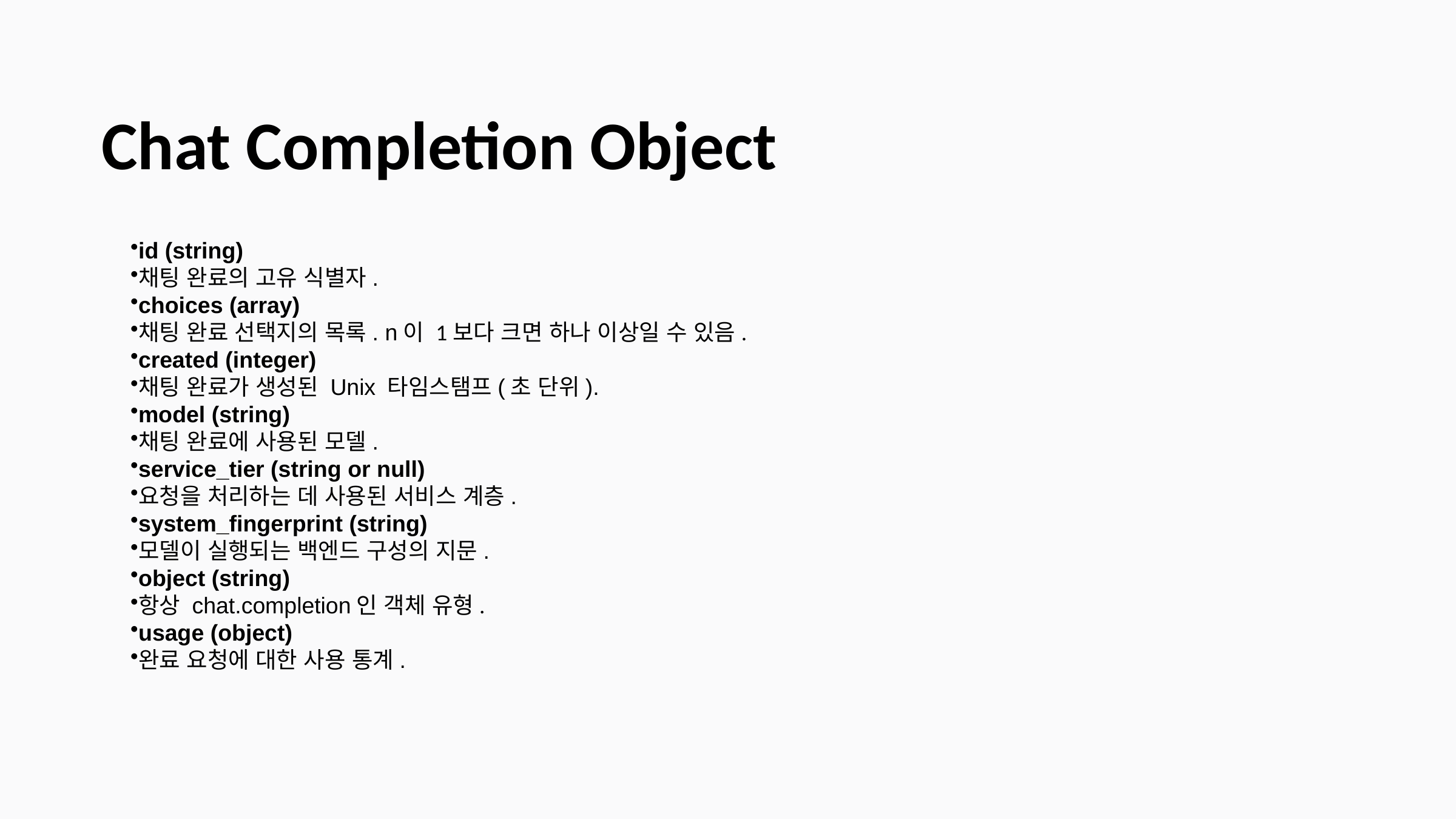

Chat Completion Object
id (string)
채팅 완료의 고유 식별자.
choices (array)
채팅 완료 선택지의 목록. n이 1보다 크면 하나 이상일 수 있음.
created (integer)
채팅 완료가 생성된 Unix 타임스탬프(초 단위).
model (string)
채팅 완료에 사용된 모델.
service_tier (string or null)
요청을 처리하는 데 사용된 서비스 계층.
system_fingerprint (string)
모델이 실행되는 백엔드 구성의 지문.
object (string)
항상 chat.completion인 객체 유형.
usage (object)
완료 요청에 대한 사용 통계.